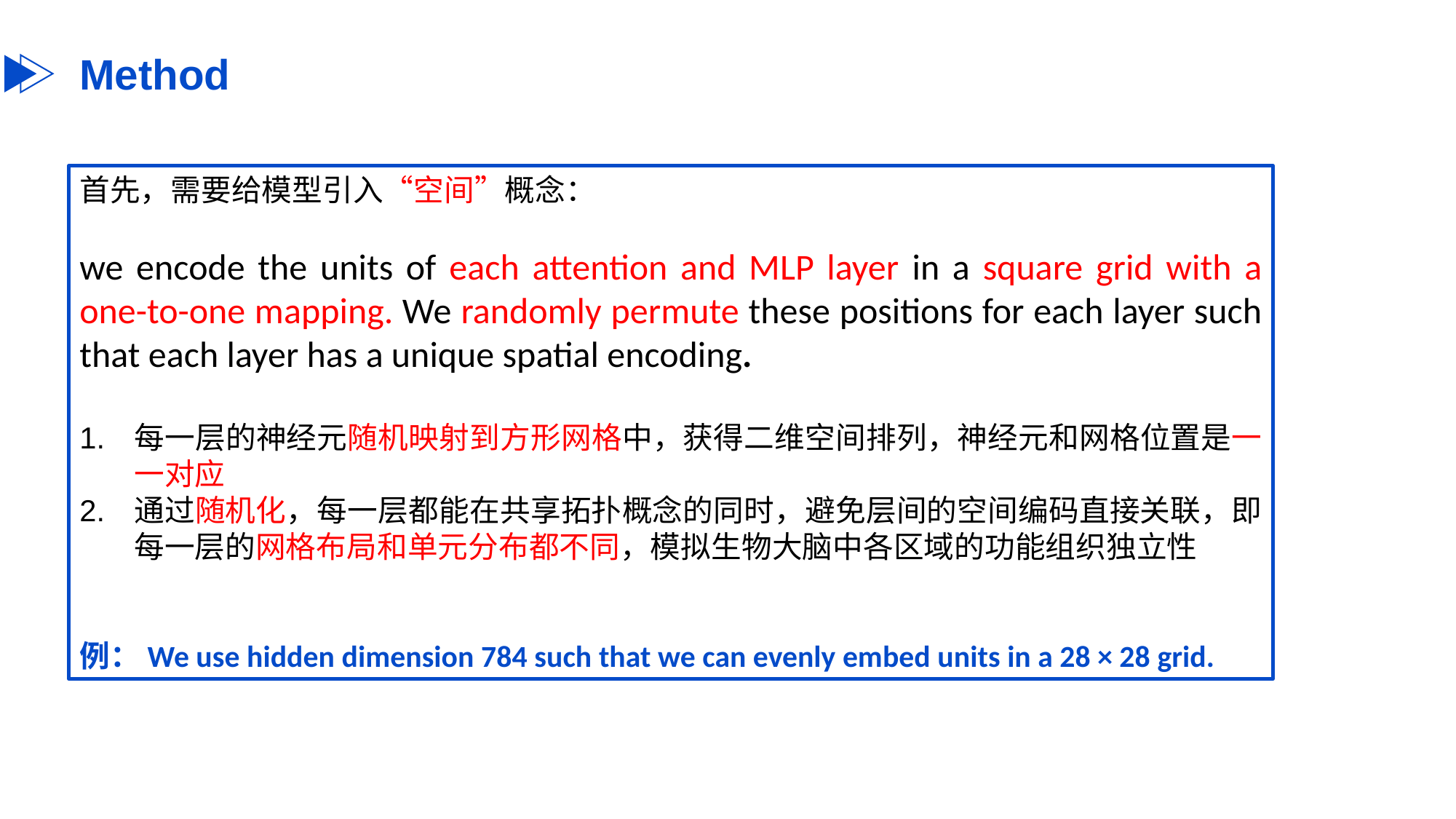

Method

首先，需要给模型引入“空间”概念：

we encode the units of each attention and MLP layer in a square grid with a one-to-one mapping. We randomly permute these positions for each layer such that each layer has a unique spatial encoding.

每一层的神经元随机映射到方形网格中，获得二维空间排列，神经元和网格位置是一一对应
通过随机化，每一层都能在共享拓扑概念的同时，避免层间的空间编码直接关联，即每一层的网格布局和单元分布都不同，模拟生物大脑中各区域的功能组织独立性

例：We use hidden dimension 784 such that we can evenly embed units in a 28 × 28 grid.